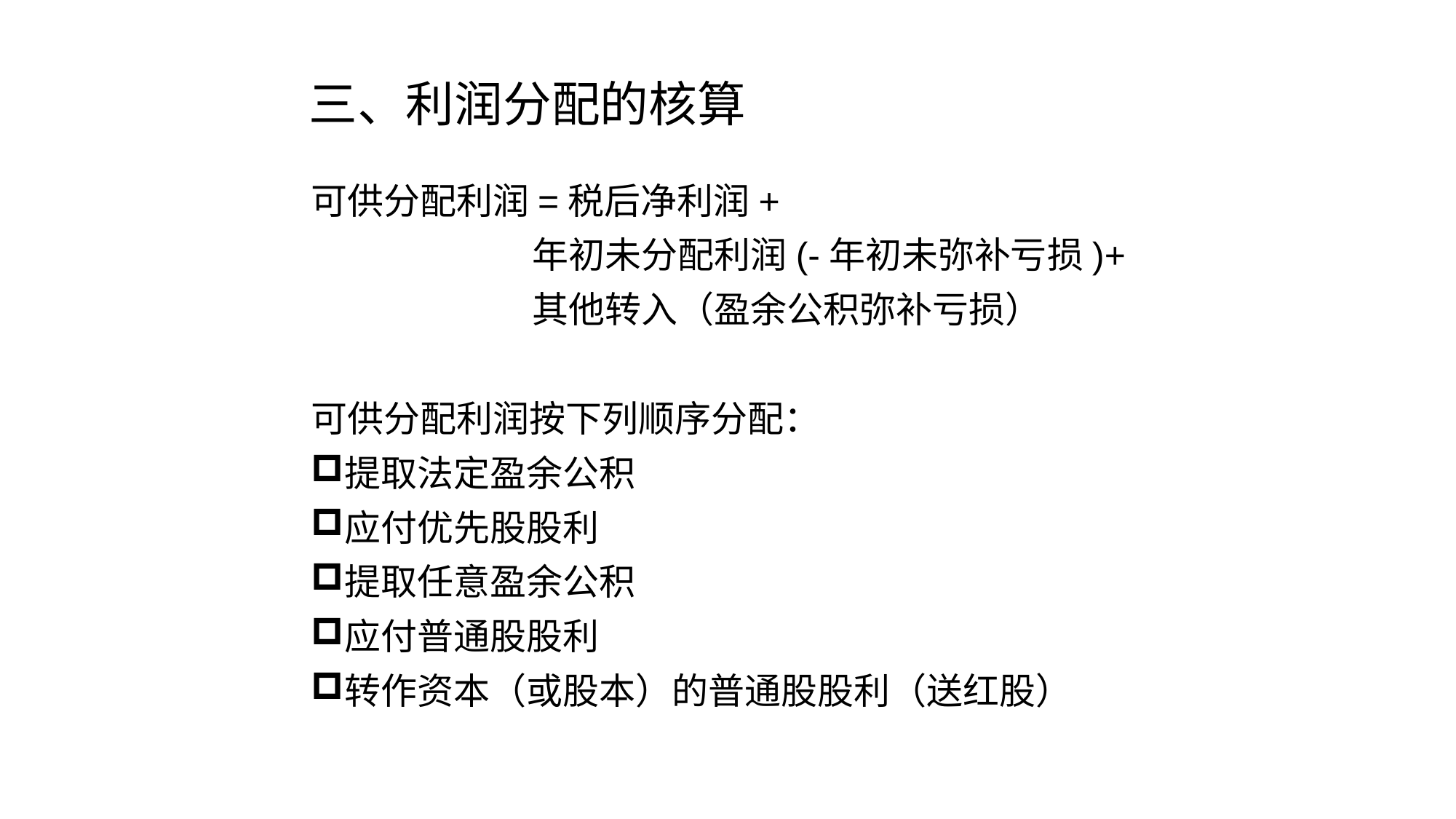

# 三、利润分配的核算
可供分配利润=税后净利润+
                          年初未分配利润(-年初未弥补亏损)+
                          其他转入（盈余公积弥补亏损）

可供分配利润按下列顺序分配：
提取法定盈余公积
应付优先股股利
提取任意盈余公积
应付普通股股利
转作资本（或股本）的普通股股利（送红股）